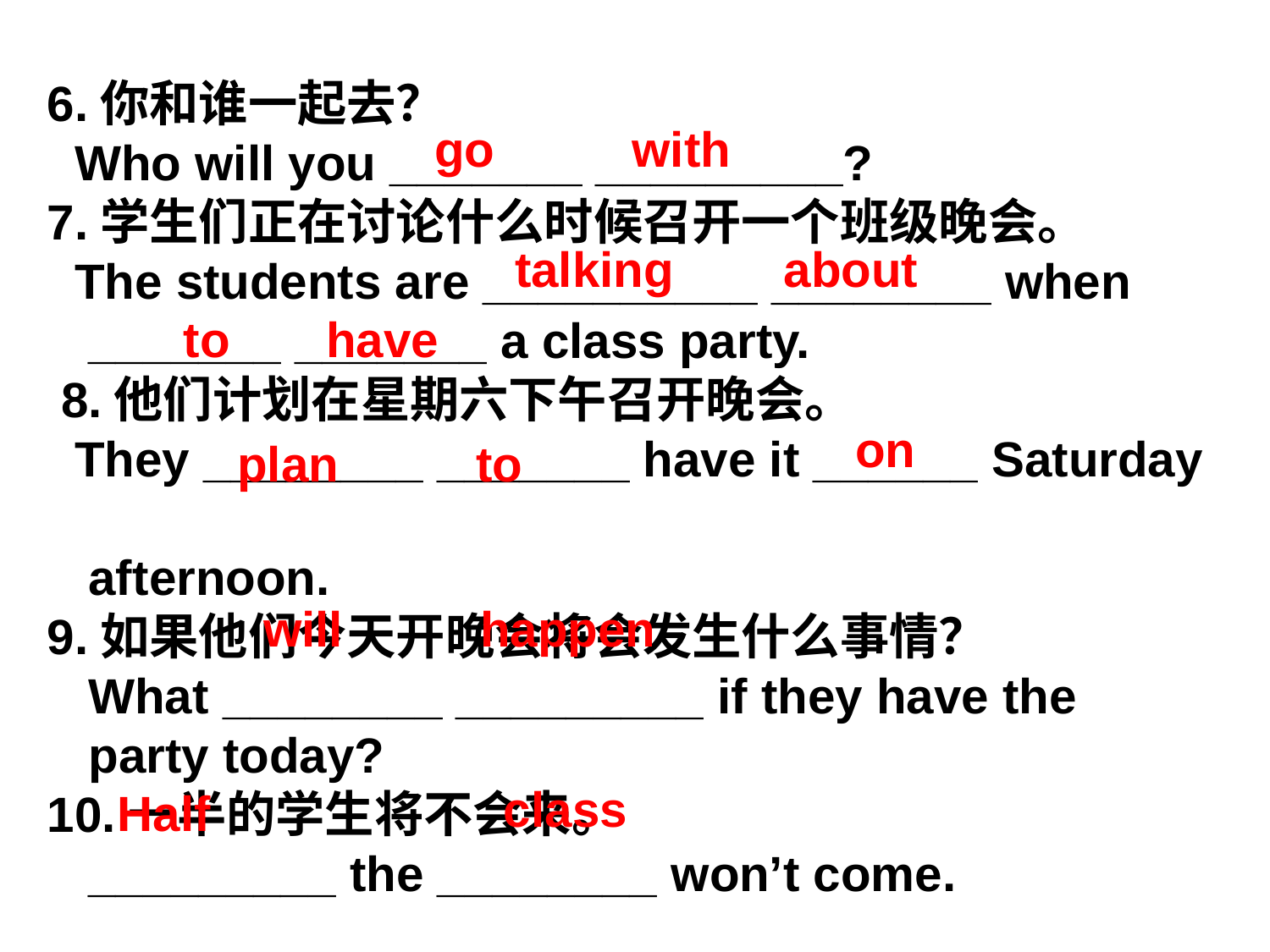

6.你和谁一起去？
  Who will you _______ _________?
7.学生们正在讨论什么时候召开一个班级晚会。
  The students are __________ ________ when
   _______ _______ a class party.
 8.他们计划在星期六下午召开晚会。
  They ________ _______ have it ______ Saturday
   afternoon.
9.如果他们今天开晚会将会发生什么事情？
   What ________ _________ if they have the
   party today?
10.一半的学生将不会来。
   _________ the ________ won’t come.
go          with
talking        about
 to       have
on
plan          to
 will          happen
 class
Half